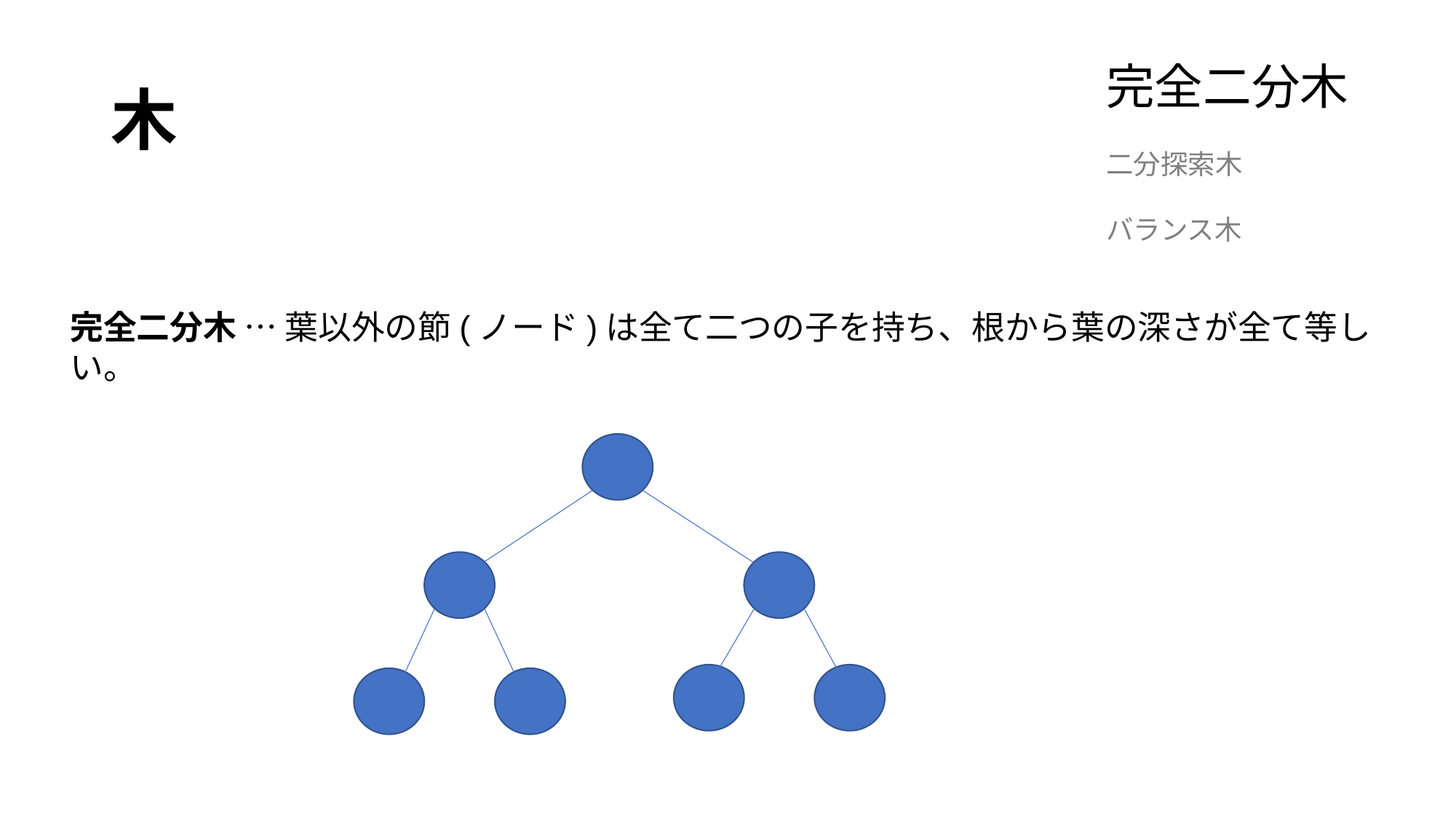

# 木
完全二分木

二分探索木

バランス木
完全二分木 … 葉以外の節(ノード)は全て二つの子を持ち、根から葉の深さが全て等しい。